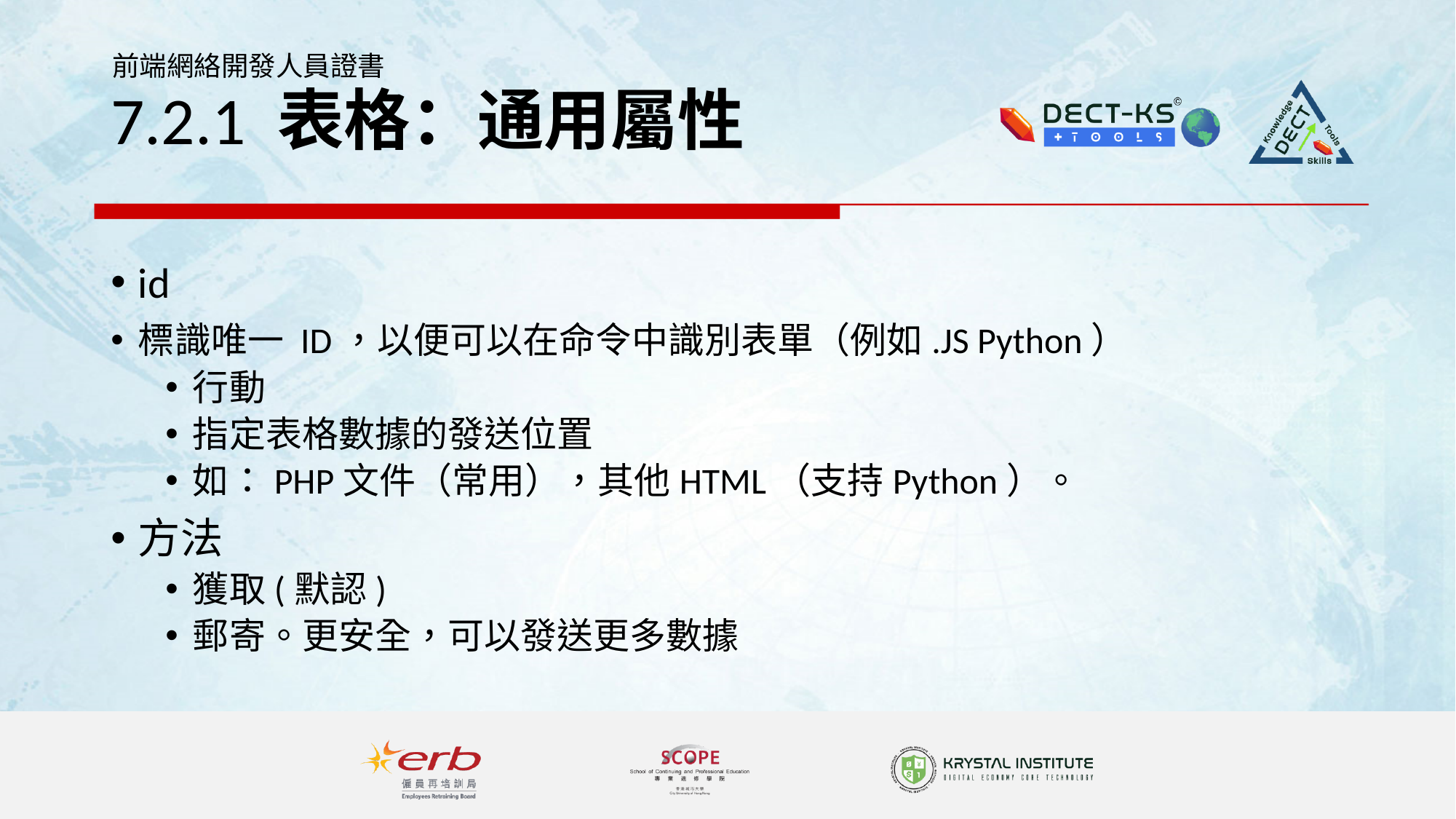

# 7.2.1 表格：通用屬性
id
標識唯一 ID，以便可以在命令中識別表單（例如.JS Python）
行動
指定表格數據的發送位置
如：PHP文件（常用），其他HTML（支持Python）。
方法
獲取(默認)
郵寄。更安全，可以發送更多數據